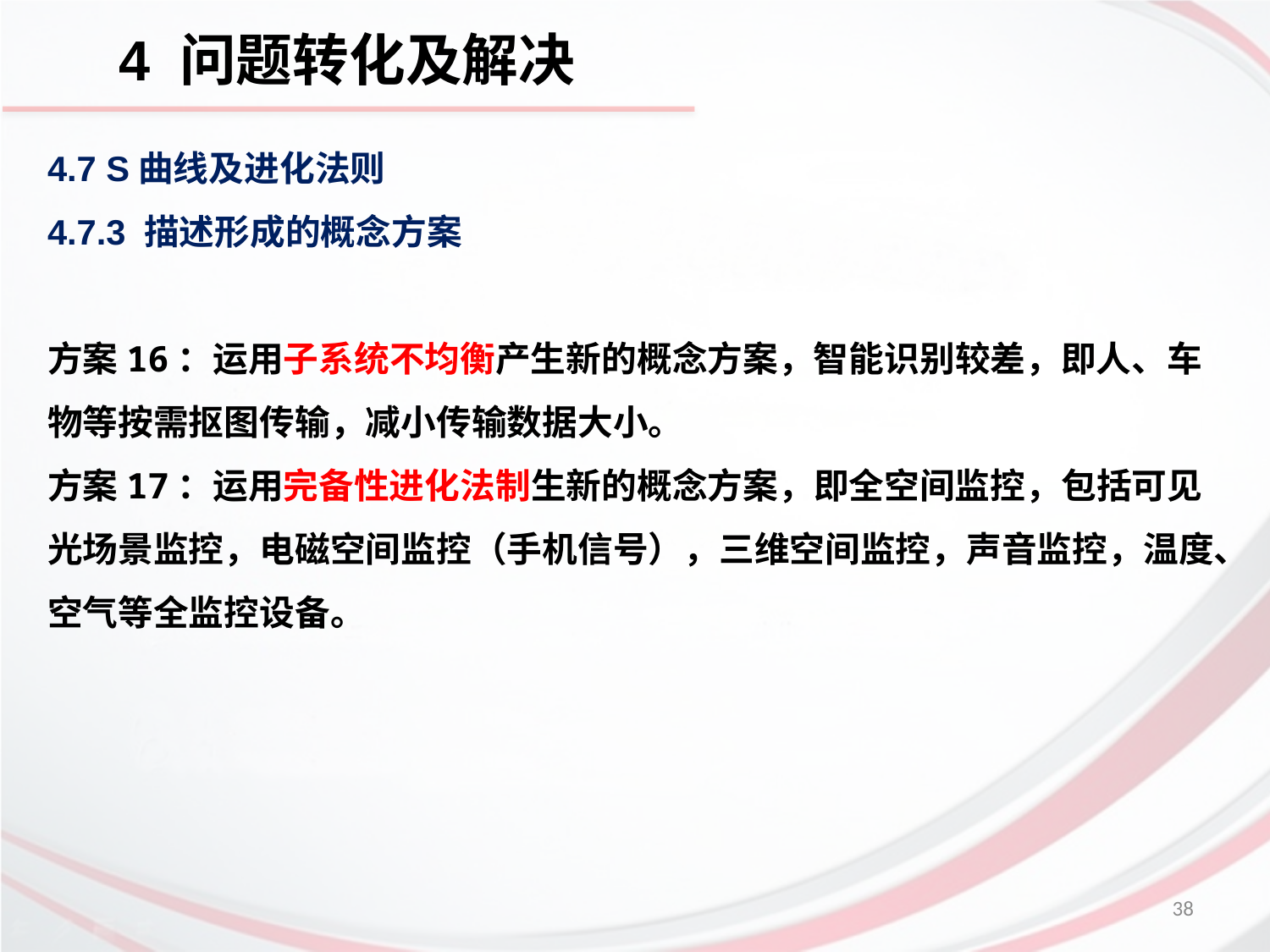

4 问题转化及解决
4.7 S曲线及进化法则
4.7.3 描述形成的概念方案

方案16：运用子系统不均衡产生新的概念方案，智能识别较差，即人、车物等按需抠图传输，减小传输数据大小。
方案17：运用完备性进化法制生新的概念方案，即全空间监控，包括可见光场景监控，电磁空间监控（手机信号），三维空间监控，声音监控，温度、空气等全监控设备。

38